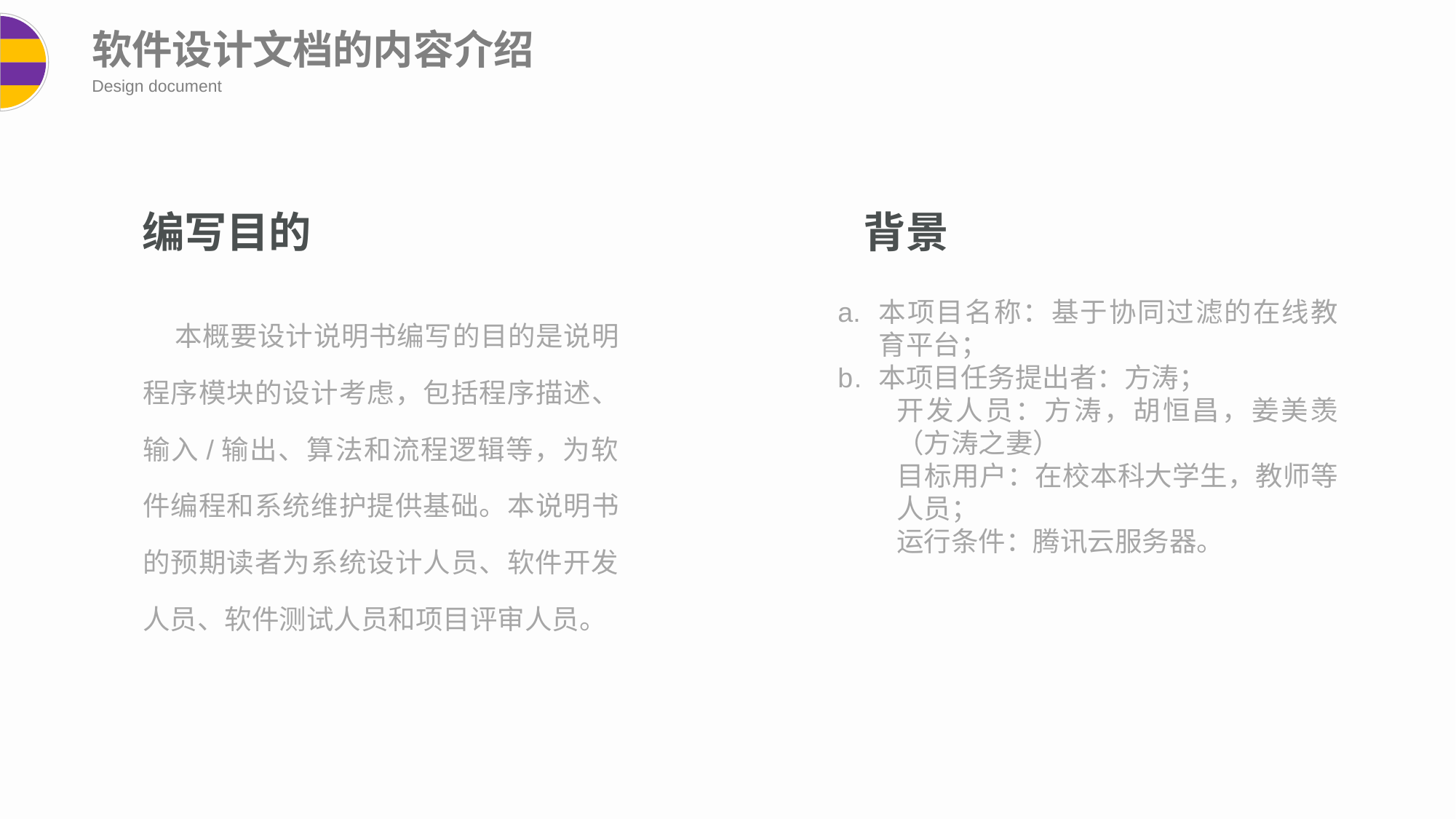

软件设计文档的内容介绍

Design document
背景
编写目的
本概要设计说明书编写的目的是说明程序模块的设计考虑，包括程序描述、输入/输出、算法和流程逻辑等，为软件编程和系统维护提供基础。本说明书的预期读者为系统设计人员、软件开发人员、软件测试人员和项目评审人员。
本项目名称：基于协同过滤的在线教育平台；
本项目任务提出者：方涛；
开发人员：方涛，胡恒昌，姜美羡（方涛之妻）
目标用户：在校本科大学生，教师等人员；
运行条件：腾讯云服务器。